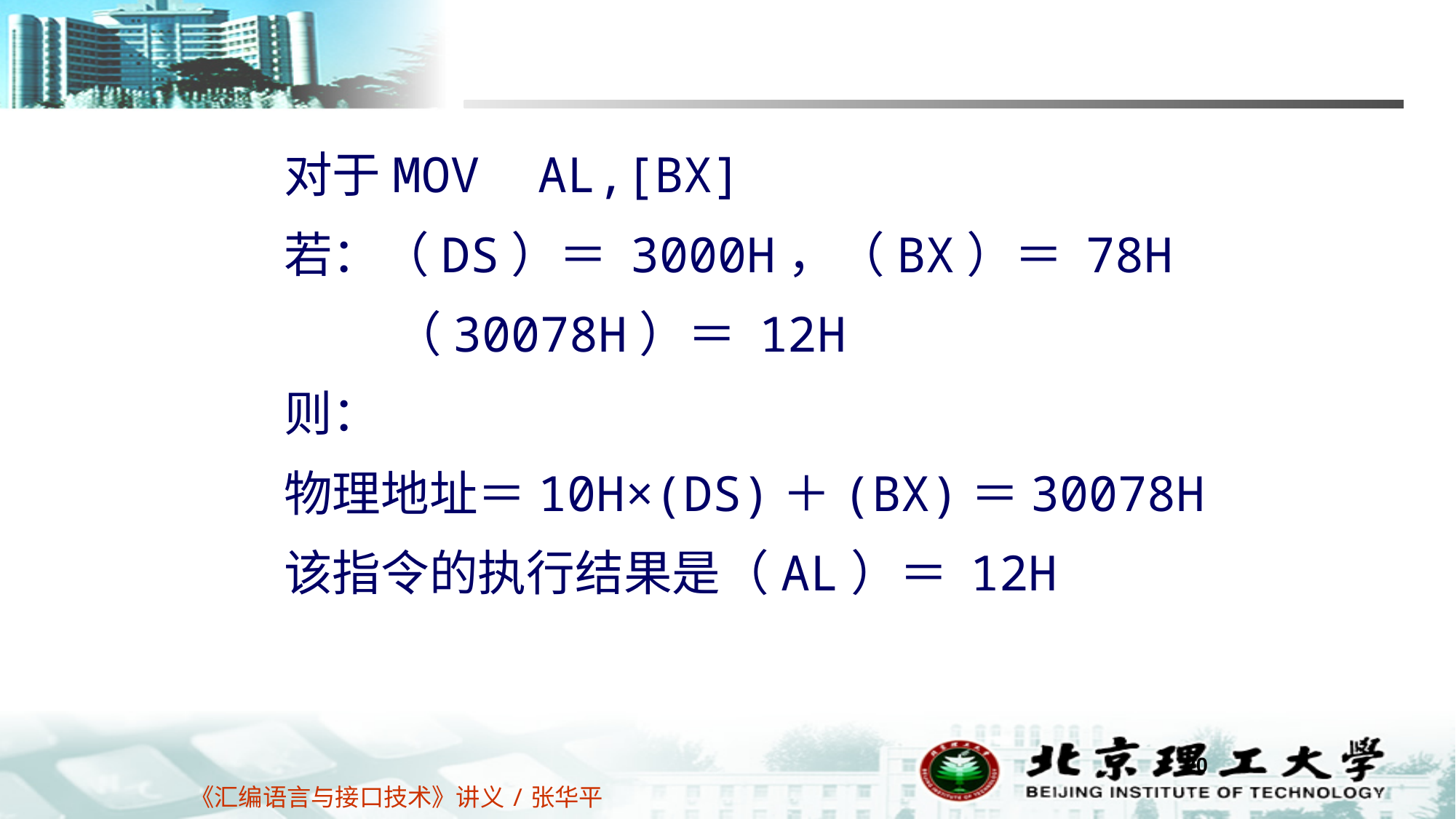

对于MOV  AL,[BX]
若：（DS）＝ 3000H，（BX）＝ 78H
  	（30078H）＝ 12H
则：
物理地址＝10H×(DS)＋(BX)＝30078H
该指令的执行结果是（AL）＝ 12H
20